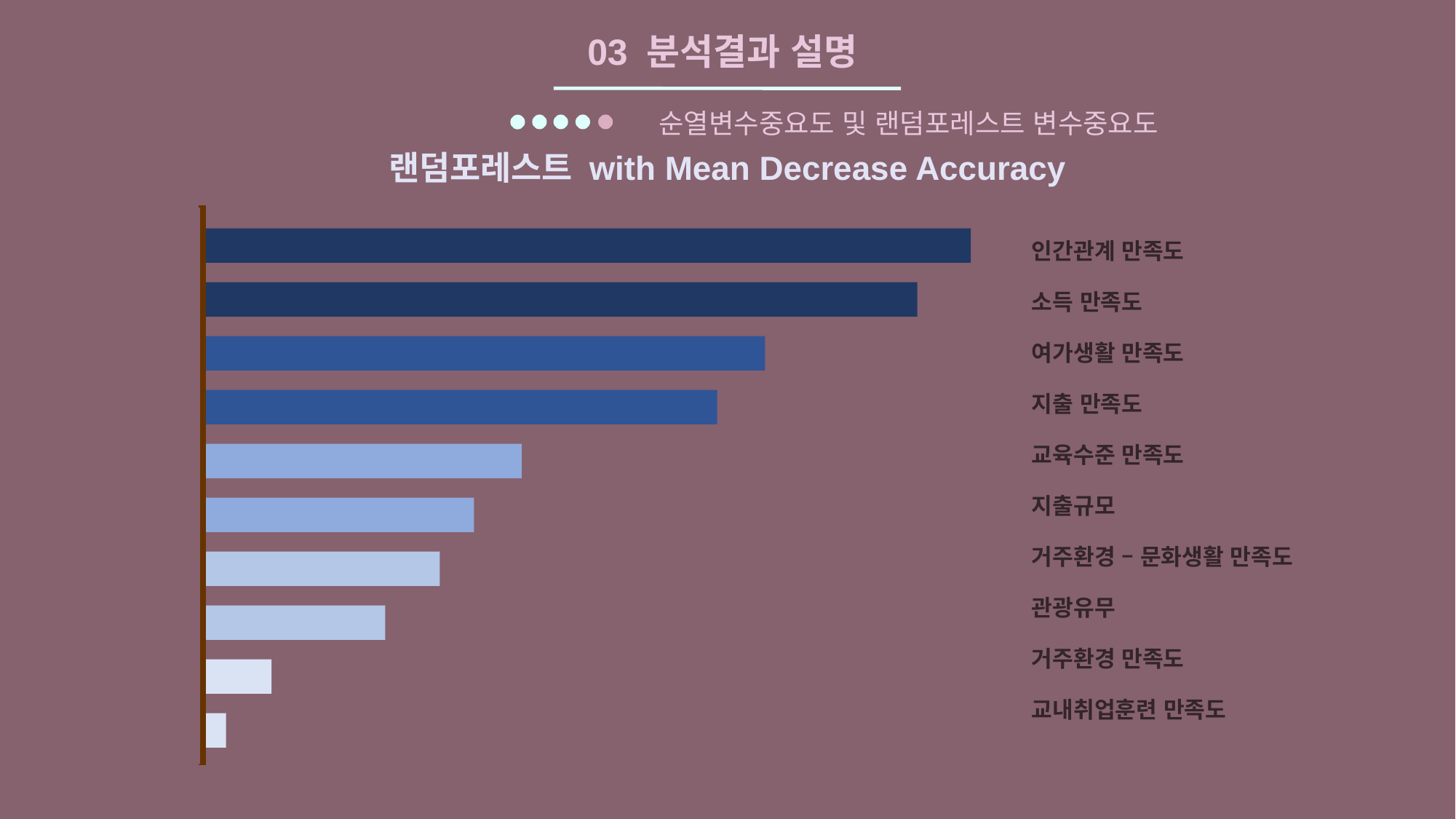

03 분석결과 설명
순열변수중요도 및 랜덤포레스트 변수중요도

랜덤포레스트 with Mean Decrease Accuracy

인간관계 만족도
소득 만족도

여가생활 만족도

지출 만족도

교육수준 만족도

지출규모

거주환경 – 문화생활 만족도

관광유무

거주환경 만족도

교내취업훈련 만족도